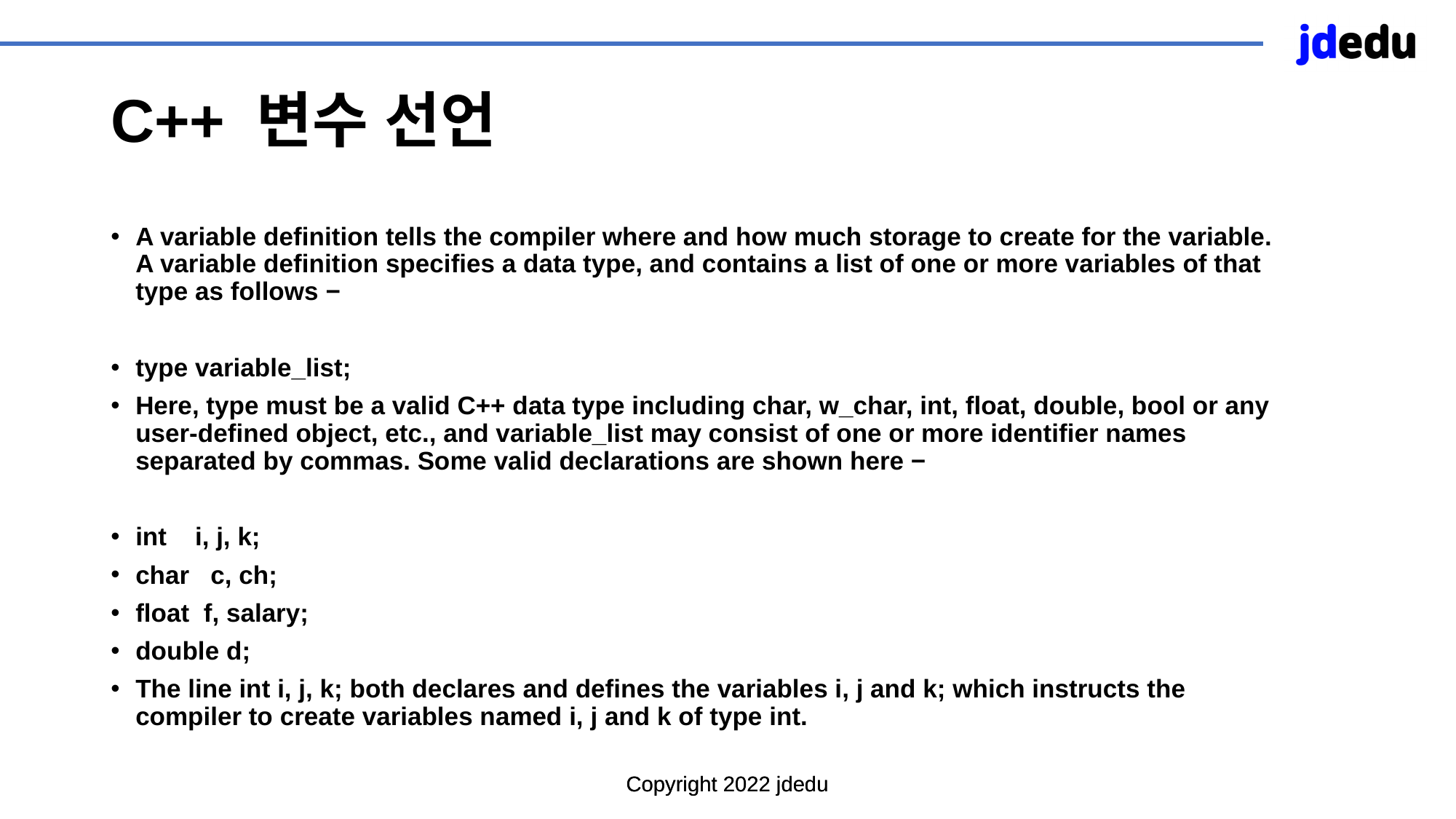

# C++ 변수 선언
A variable definition tells the compiler where and how much storage to create for the variable. A variable definition specifies a data type, and contains a list of one or more variables of that type as follows −

type variable_list;
Here, type must be a valid C++ data type including char, w_char, int, float, double, bool or any user-defined object, etc., and variable_list may consist of one or more identifier names separated by commas. Some valid declarations are shown here −

int    i, j, k;
char   c, ch;
float  f, salary;
double d;
The line int i, j, k; both declares and defines the variables i, j and k; which instructs the compiler to create variables named i, j and k of type int.